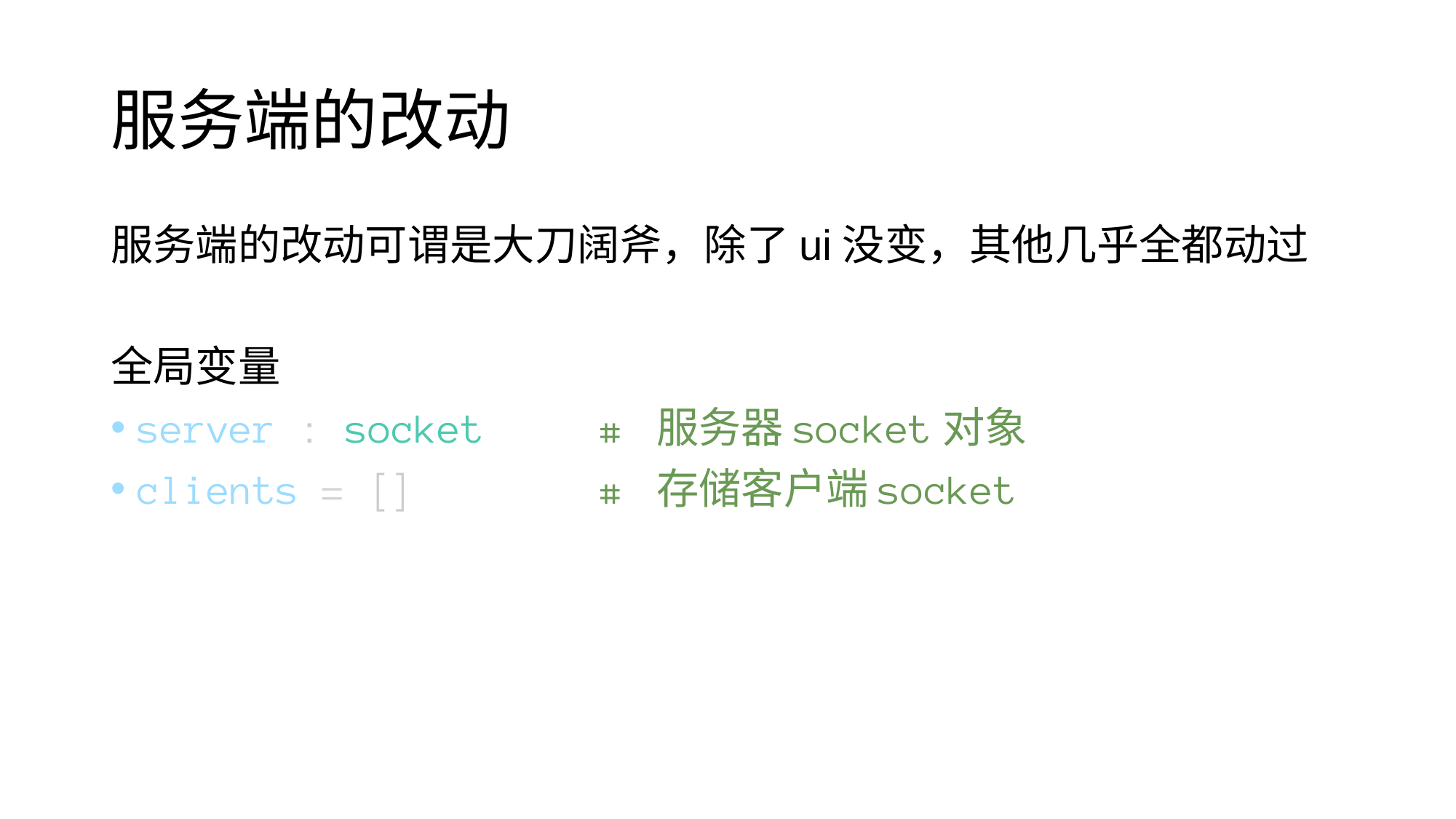

# 服务端的改动
服务端的改动可谓是大刀阔斧，除了ui没变，其他几乎全都动过

全局变量
server : socket     # 服务器socket对象
clients = []        # 存储客户端socket